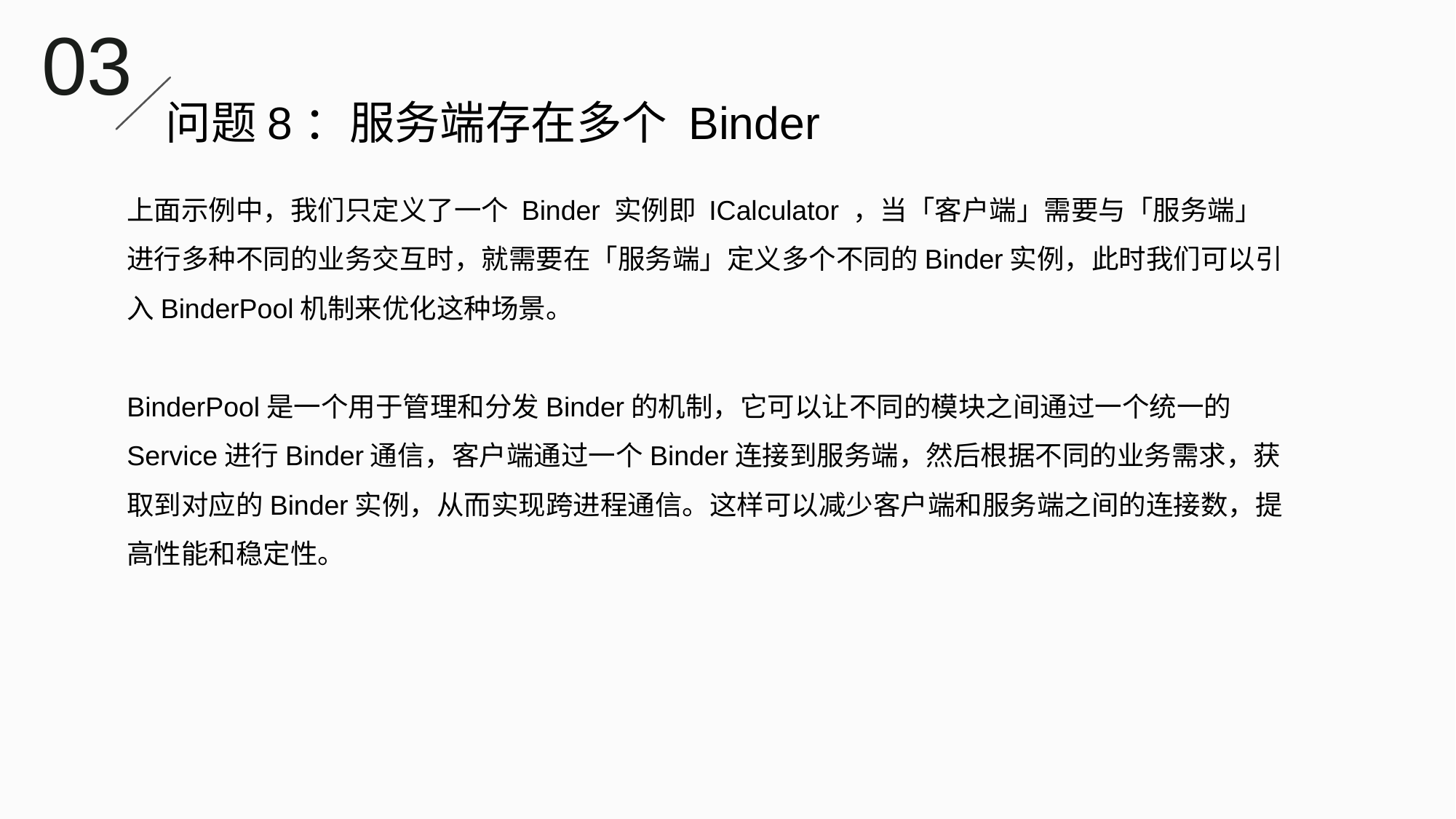

03
问题8：服务端存在多个 Binder
上面示例中，我们只定义了一个 Binder 实例即 ICalculator ，当「客户端」需要与「服务端」进行多种不同的业务交互时，就需要在「服务端」定义多个不同的Binder实例，此时我们可以引入BinderPool机制来优化这种场景。

BinderPool是一个用于管理和分发Binder的机制，它可以让不同的模块之间通过一个统一的Service进行Binder通信，客户端通过一个Binder连接到服务端，然后根据不同的业务需求，获取到对应的Binder实例，从而实现跨进程通信。这样可以减少客户端和服务端之间的连接数，提高性能和稳定性。